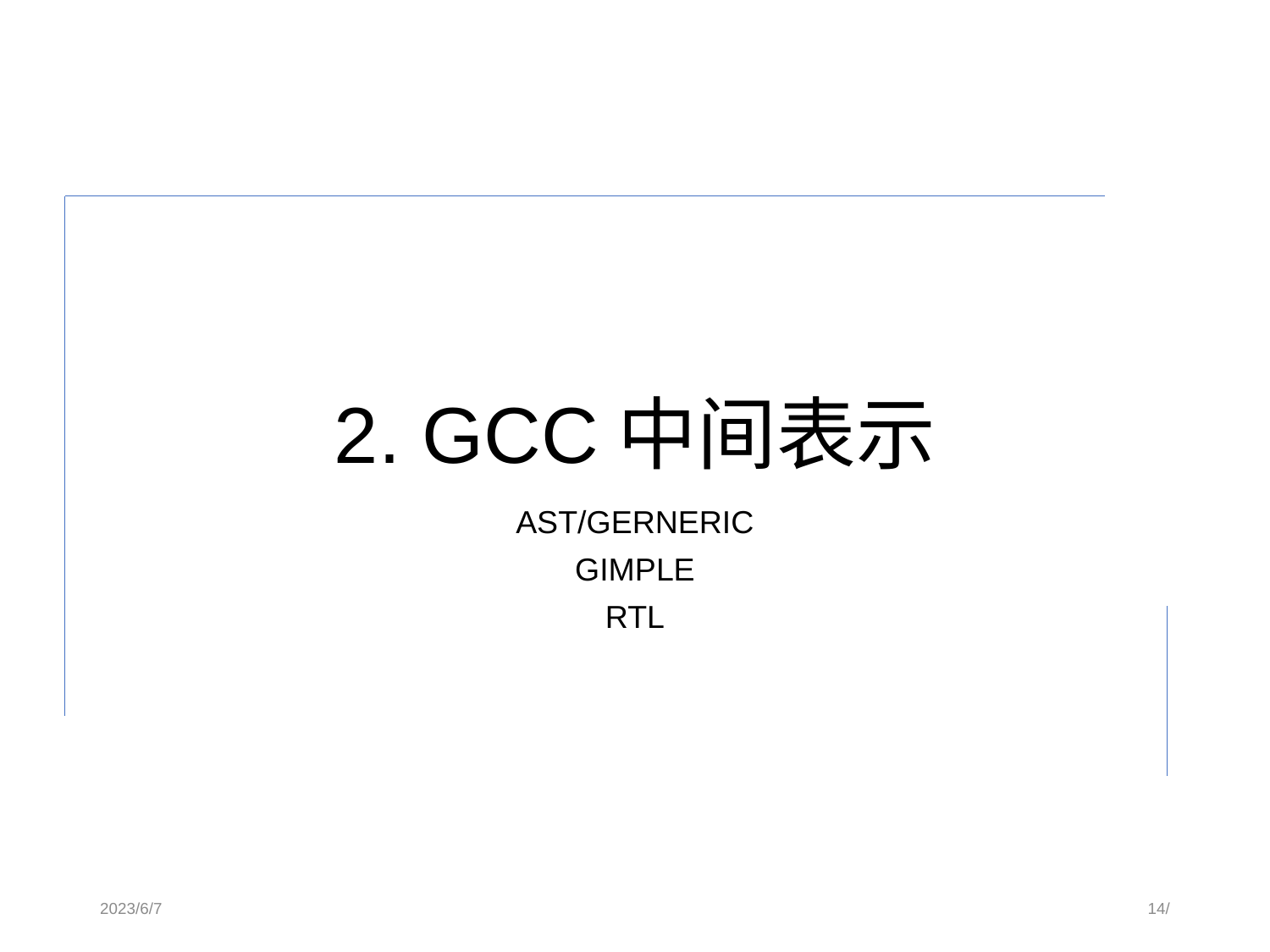

# 2. GCC中间表示
AST/GERNERIC
GIMPLE
RTL
2023/6/7
14